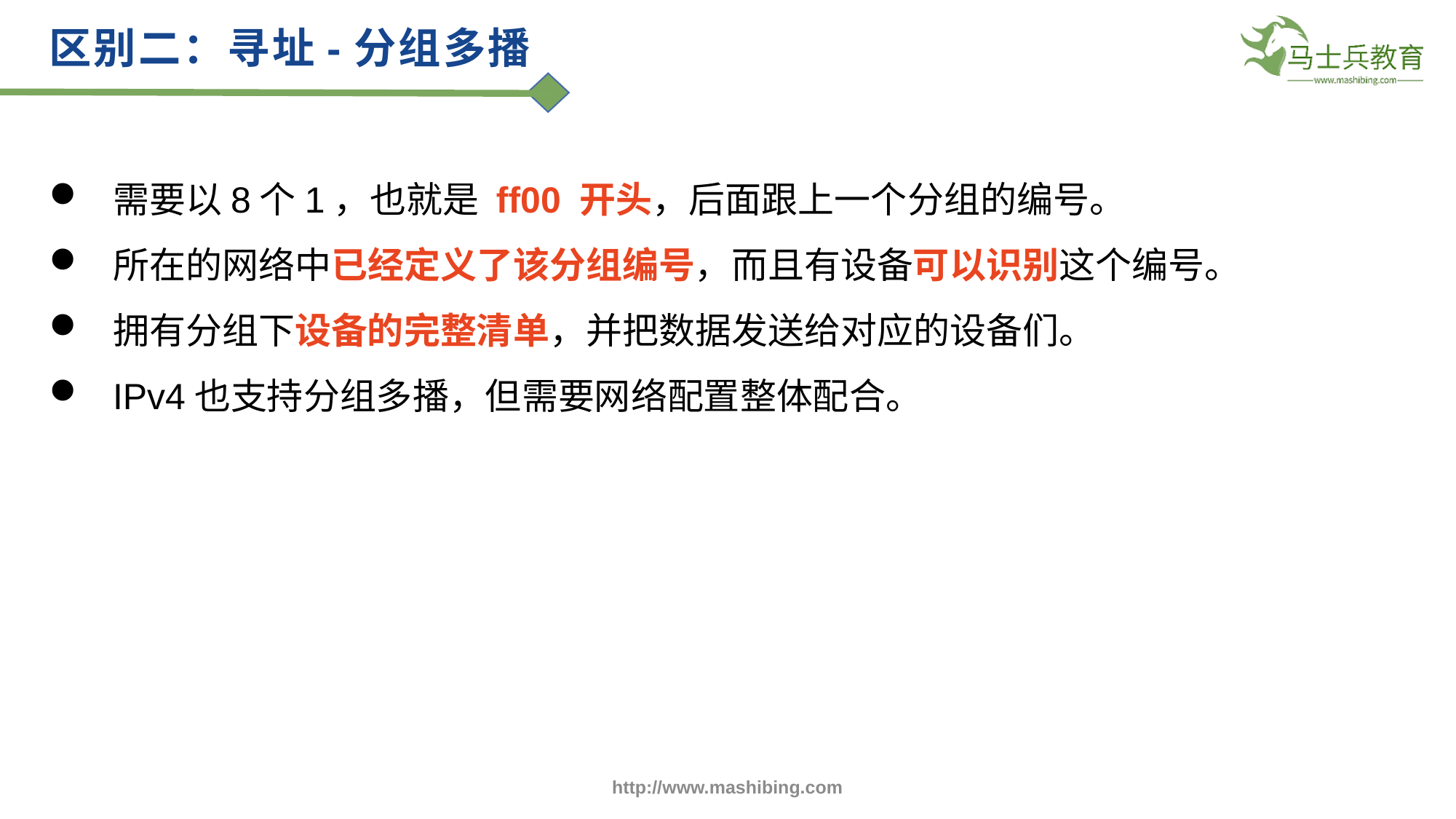

区别二：寻址-分组多播
需要以8个1，也就是 ff00 开头，后面跟上一个分组的编号。
所在的网络中已经定义了该分组编号，而且有设备可以识别这个编号。
拥有分组下设备的完整清单，并把数据发送给对应的设备们。
IPv4也支持分组多播，但需要网络配置整体配合。
分组多播